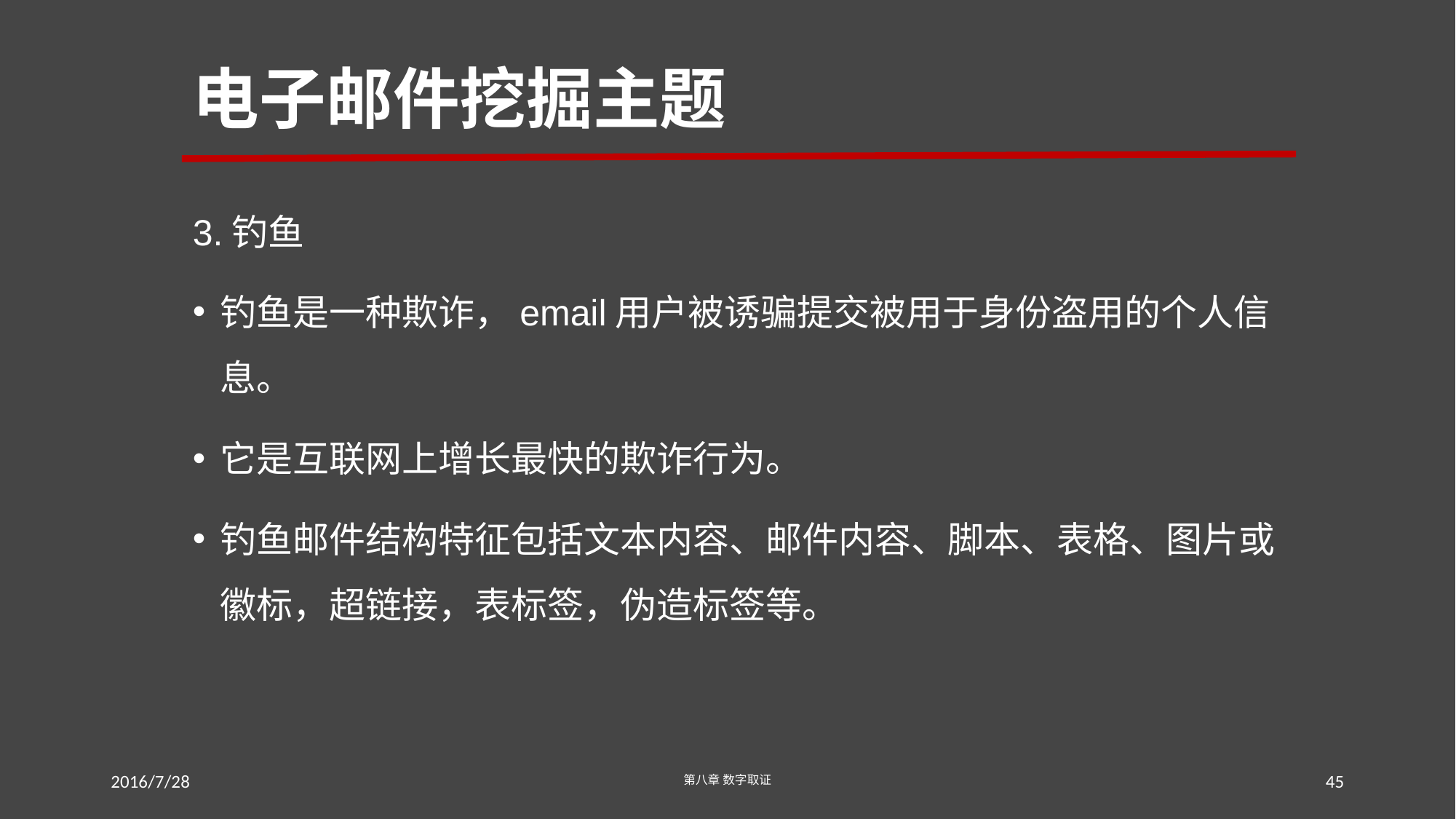

# 电子邮件挖掘主题
3.钓鱼
钓鱼是一种欺诈，email用户被诱骗提交被用于身份盗用的个人信息。
它是互联网上增长最快的欺诈行为。
钓鱼邮件结构特征包括文本内容、邮件内容、脚本、表格、图片或徽标，超链接，表标签，伪造标签等。

2016/7/28
第八章 数字取证
45